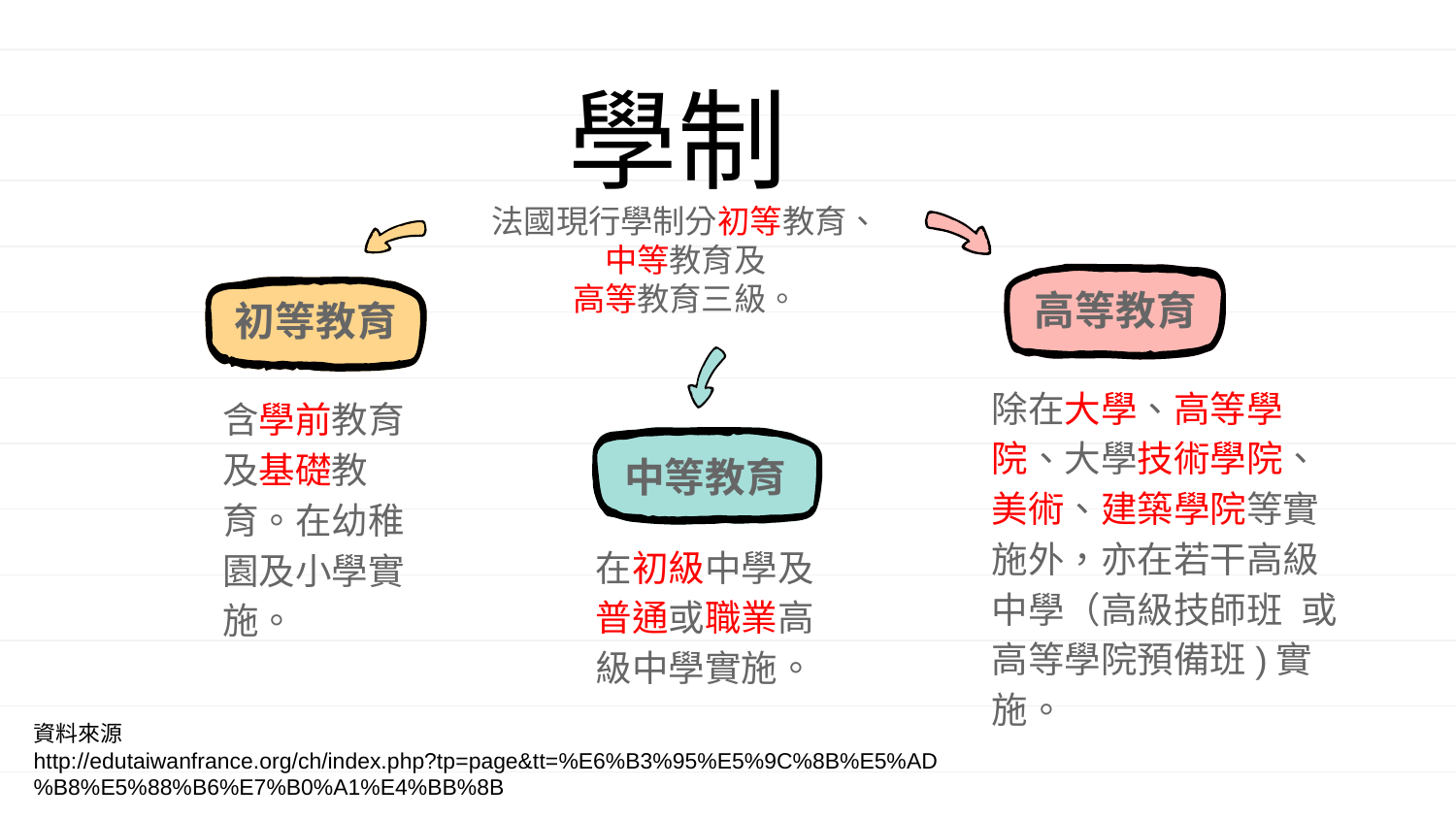

# 學制
法國現行學制分初等教育、
中等教育及
高等教育三級。

高等教育

初等教育

除在大學、高等學院、大學技術學院、美術、建築學院等實施外，亦在若干高級中學（高級技師班 或高等學院預備班)實施。
含學前教育及基礎教育。在幼稚園及小學實施。

中等教育
在初級中學及普通或職業高級中學實施。
資料來源
http://edutaiwanfrance.org/ch/index.php?tp=page&tt=%E6%B3%95%E5%9C%8B%E5%AD%B8%E5%88%B6%E7%B0%A1%E4%BB%8B